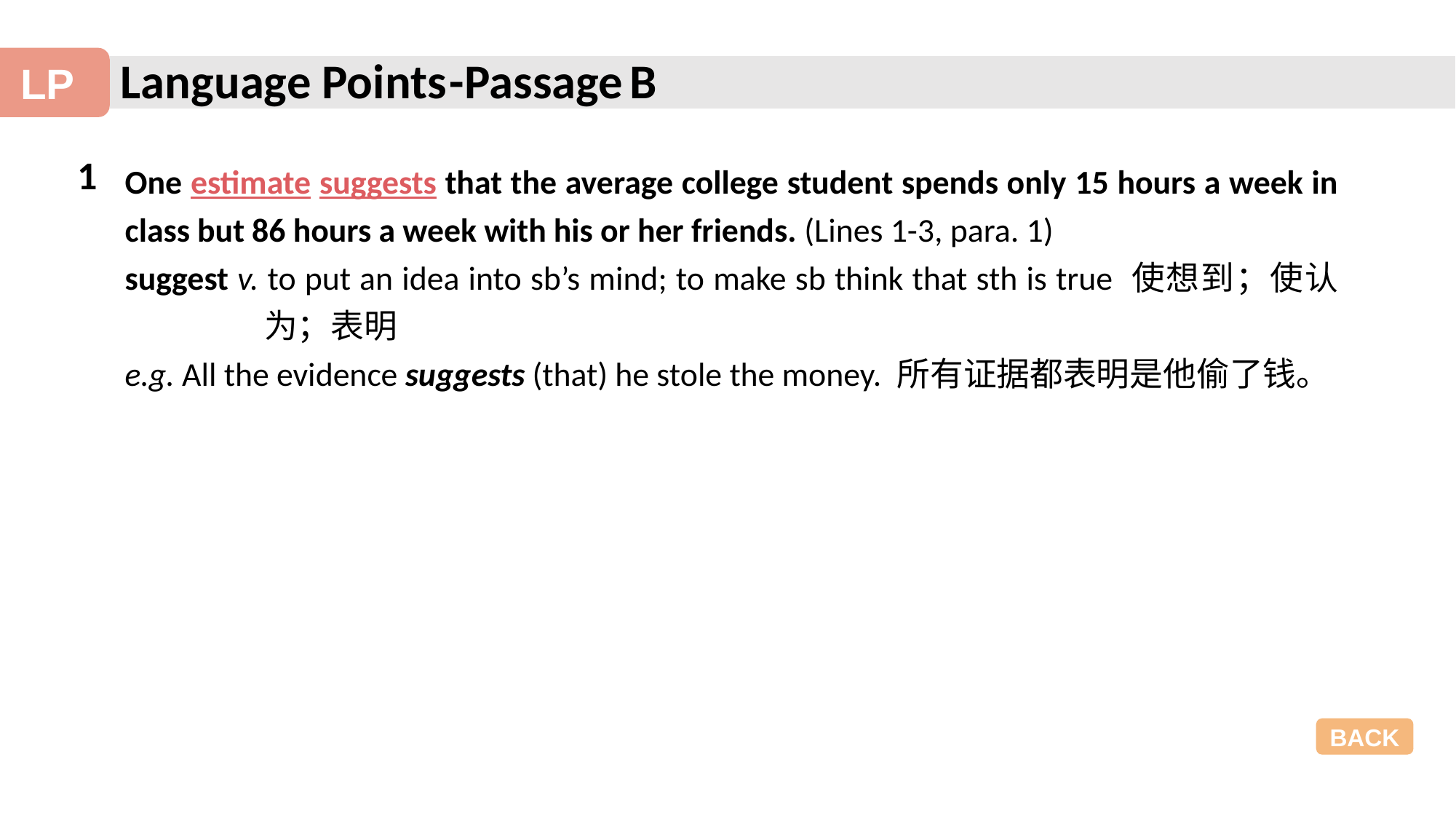

-Passage B
1
One estimate suggests that the average college student spends only 15 hours a week in class but 86 hours a week with his or her friends. (Lines 1-3, para. 1)
suggest v. to put an idea into sb’s mind; to make sb think that sth is true 使想到；使认为；表明
e.g. All the evidence suggests (that) he stole the money. 所有证据都表明是他偷了钱。
BACK